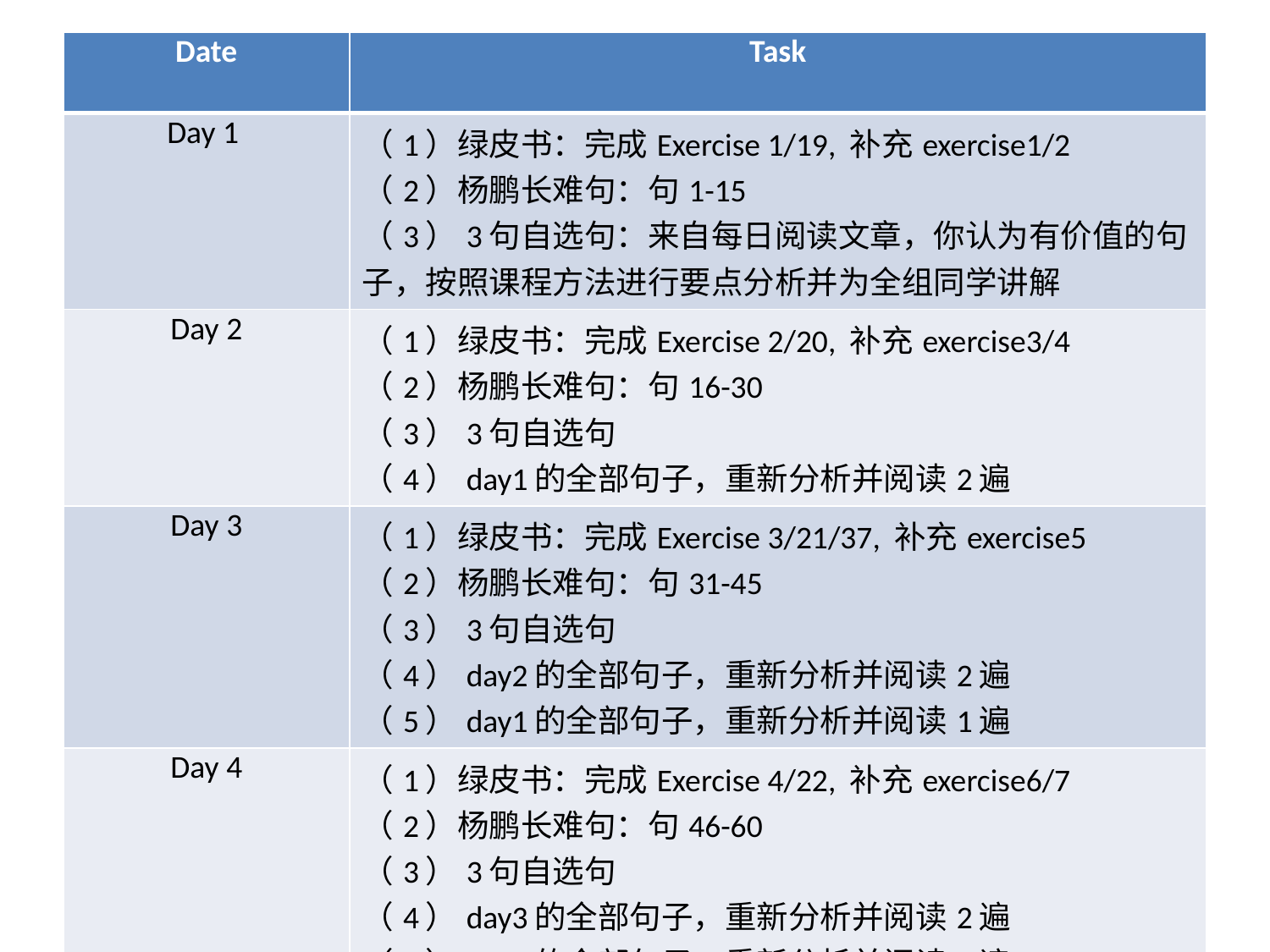

| Date | Task |
| --- | --- |
| Day 1 | （1）绿皮书：完成Exercise 1/19, 补充exercise1/2 （2）杨鹏长难句：句1-15 （3）3句自选句：来自每日阅读文章，你认为有价值的句子，按照课程方法进行要点分析并为全组同学讲解 |
| Day 2 | （1）绿皮书：完成Exercise 2/20, 补充exercise3/4 （2）杨鹏长难句：句16-30 （3）3句自选句 （4）day1的全部句子，重新分析并阅读2遍 |
| Day 3 | （1）绿皮书：完成Exercise 3/21/37, 补充exercise5 （2）杨鹏长难句：句31-45 （3）3句自选句 （4）day2的全部句子，重新分析并阅读2遍 （5）day1的全部句子，重新分析并阅读1遍 |
| Day 4 | （1）绿皮书：完成Exercise 4/22, 补充exercise6/7 （2）杨鹏长难句：句46-60 （3）3句自选句 （4）day3的全部句子，重新分析并阅读2遍 （5）day2的全部句子，重新分析并阅读1遍 |